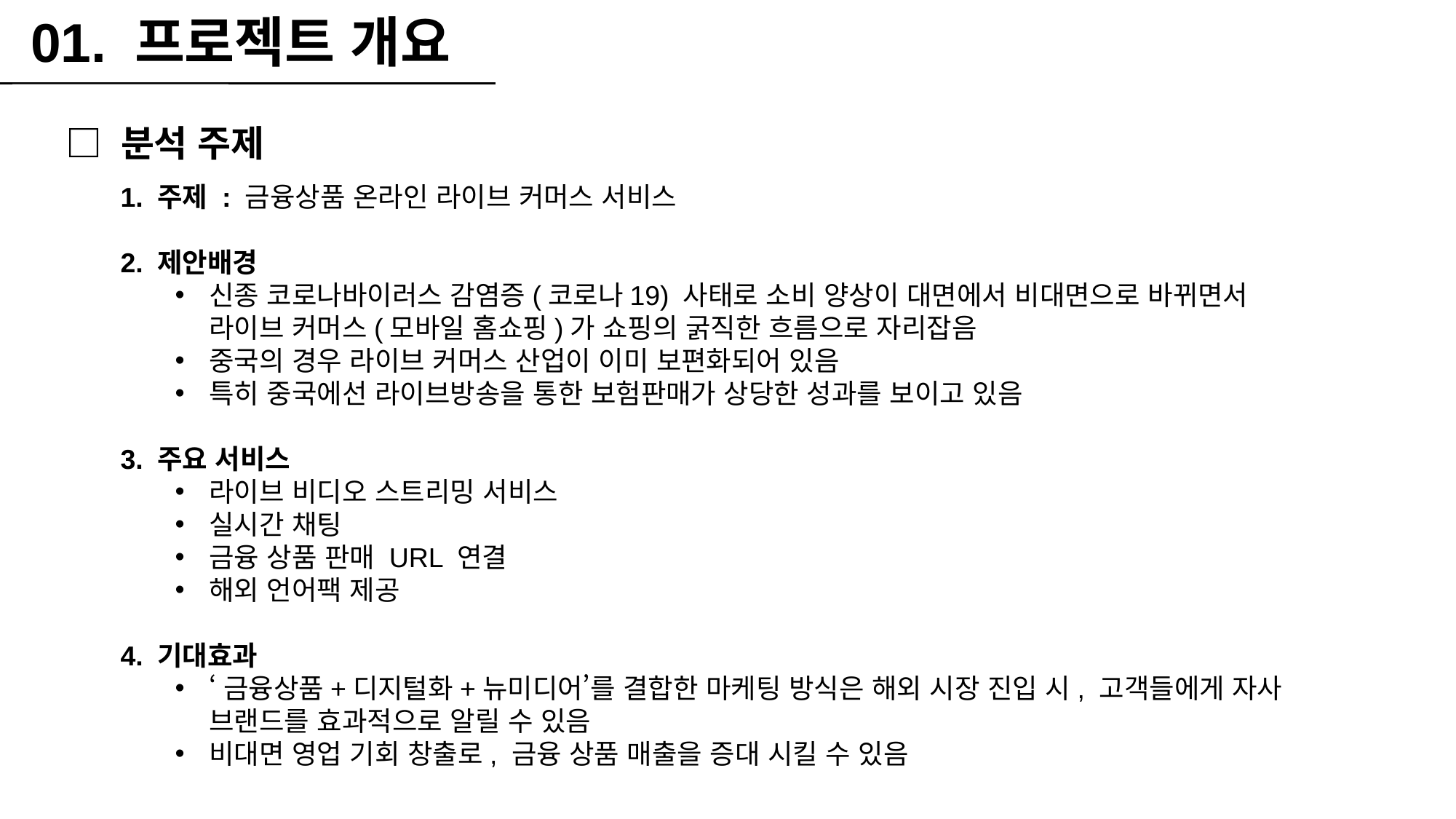

01. 프로젝트 개요

□ 분석 주제
1. 주제 : 금융상품 온라인 라이브 커머스 서비스

2. 제안배경
신종 코로나바이러스 감염증(코로나19) 사태로 소비 양상이 대면에서 비대면으로 바뀌면서
라이브 커머스(모바일 홈쇼핑)가 쇼핑의 굵직한 흐름으로 자리잡음
중국의 경우 라이브 커머스 산업이 이미 보편화되어 있음
특히 중국에선 라이브방송을 통한 보험판매가 상당한 성과를 보이고 있음

3. 주요 서비스
라이브 비디오 스트리밍 서비스
실시간 채팅
금융 상품 판매 URL 연결
해외 언어팩 제공

4. 기대효과
‘금융상품+디지털화+뉴미디어’를 결합한 마케팅 방식은 해외 시장 진입 시, 고객들에게 자사 브랜드를 효과적으로 알릴 수 있음
비대면 영업 기회 창출로, 금융 상품 매출을 증대 시킬 수 있음